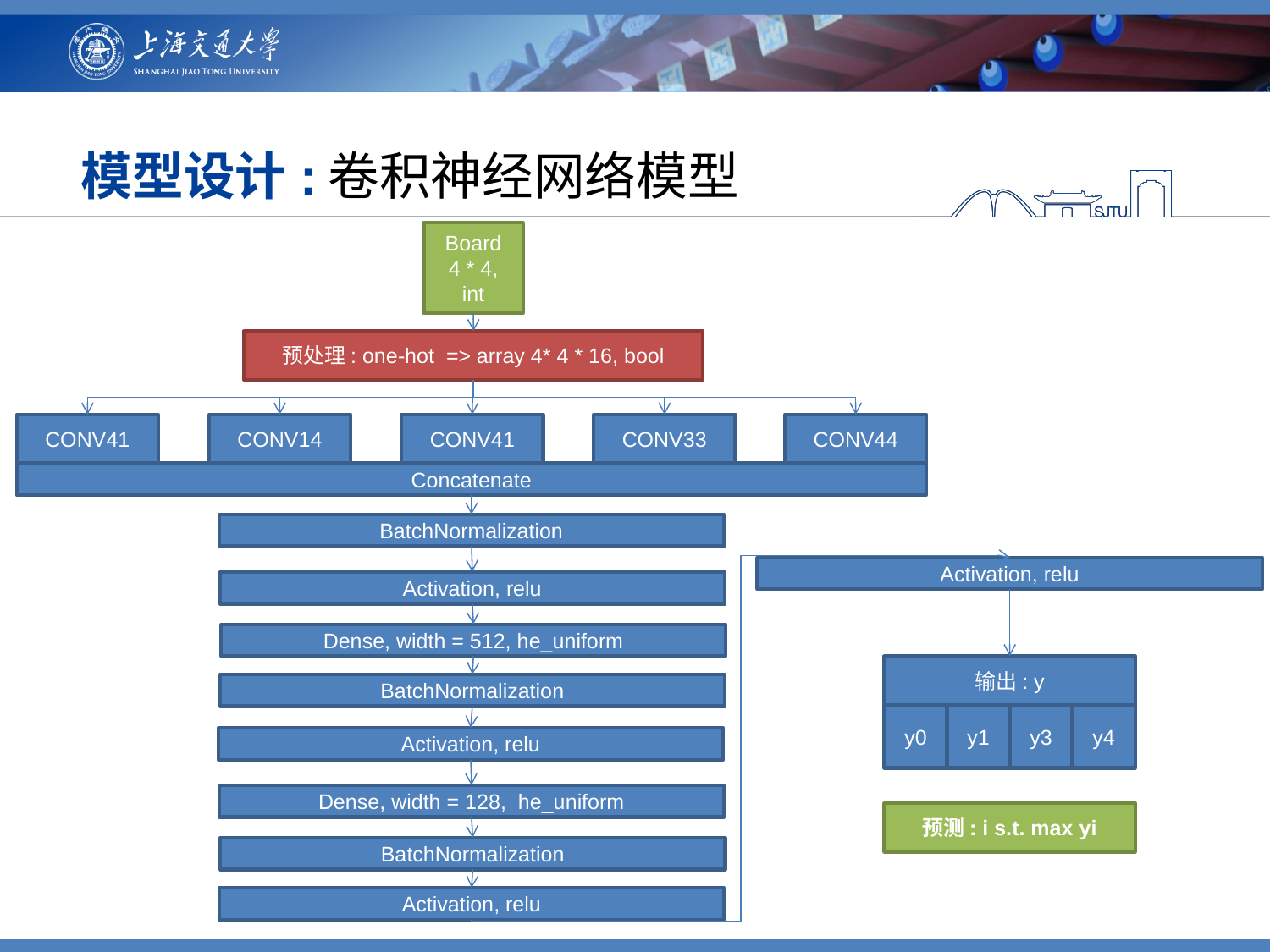

模型设计:卷积神经网络模型
Board
4 * 4, int
预处理: one-hot  => array 4* 4 * 16, bool
CONV41
CONV14
CONV41
CONV33
CONV44
Concatenate
BatchNormalization
Activation, relu
Activation, relu
Dense, width = 512, he_uniform
输出: y
BatchNormalization
y0
y1
y3
y4
Activation, relu
Dense, width = 128,  he_uniform
预测: i s.t. max yi
BatchNormalization
Activation, relu